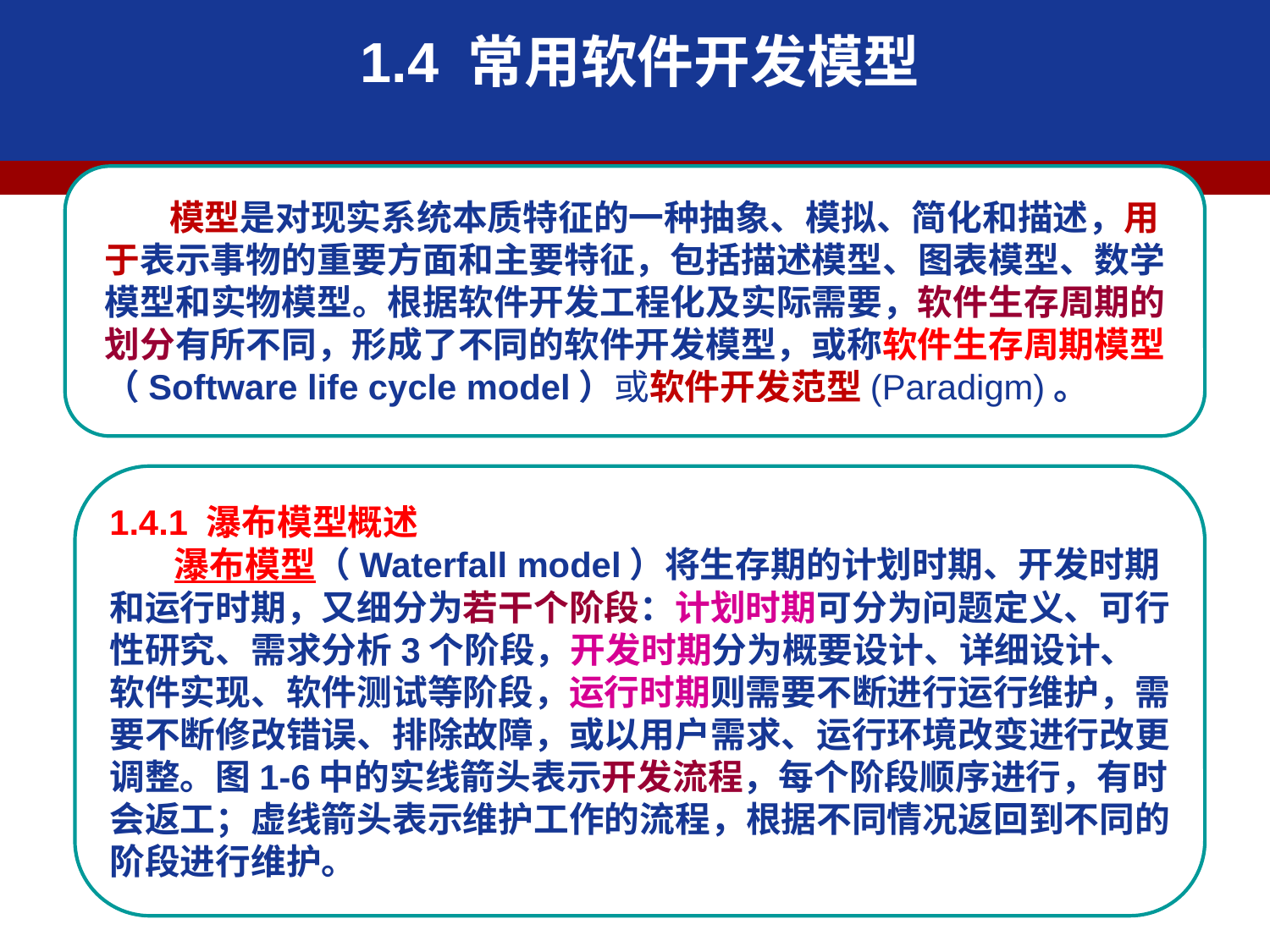

1.4 常用软件开发模型
       模型是对现实系统本质特征的一种抽象、模拟、简化和描述，用于表示事物的重要方面和主要特征，包括描述模型、图表模型、数学模型和实物模型。根据软件开发工程化及实际需要，软件生存周期的划分有所不同，形成了不同的软件开发模型，或称软件生存周期模型（Software life cycle model）或软件开发范型(Paradigm)。
1.4.1 瀑布模型概述
       瀑布模型（Waterfall model）将生存期的计划时期、开发时期和运行时期，又细分为若干个阶段：计划时期可分为问题定义、可行性研究、需求分析3个阶段，开发时期分为概要设计、详细设计、软件实现、软件测试等阶段，运行时期则需要不断进行运行维护，需要不断修改错误、排除故障，或以用户需求、运行环境改变进行改更调整。图1-6中的实线箭头表示开发流程，每个阶段顺序进行，有时会返工；虚线箭头表示维护工作的流程，根据不同情况返回到不同的阶段进行维护。